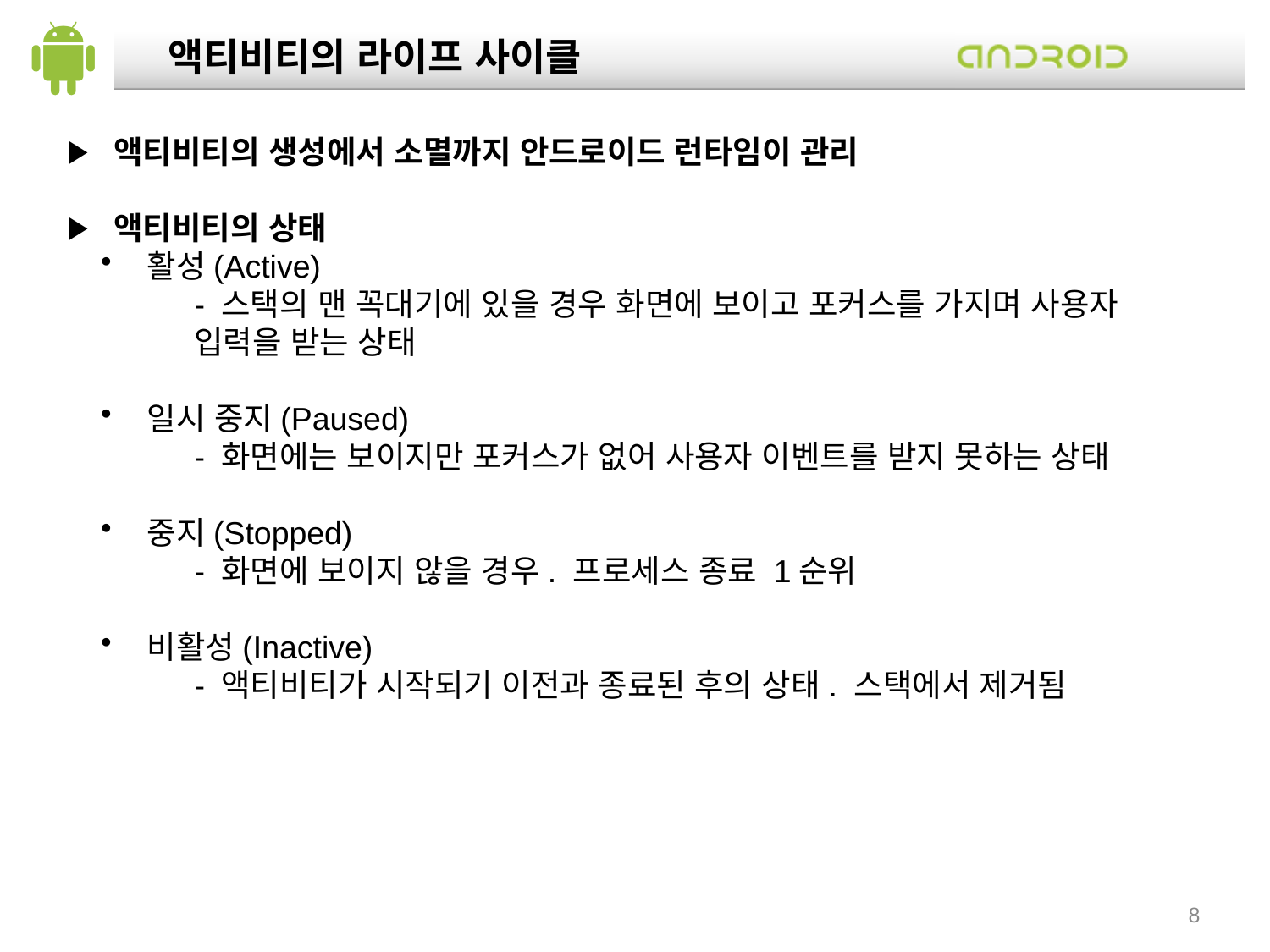

액티비티의 라이프 사이클
 액티비티의 생성에서 소멸까지 안드로이드 런타임이 관리

 액티비티의 상태
 활성(Active)
- 스택의 맨 꼭대기에 있을 경우 화면에 보이고 포커스를 가지며 사용자 입력을 받는 상태

 일시 중지(Paused)
- 화면에는 보이지만 포커스가 없어 사용자 이벤트를 받지 못하는 상태

 중지(Stopped)
- 화면에 보이지 않을 경우. 프로세스 종료 1순위

 비활성(Inactive)
- 액티비티가 시작되기 이전과 종료된 후의 상태. 스택에서 제거됨
8